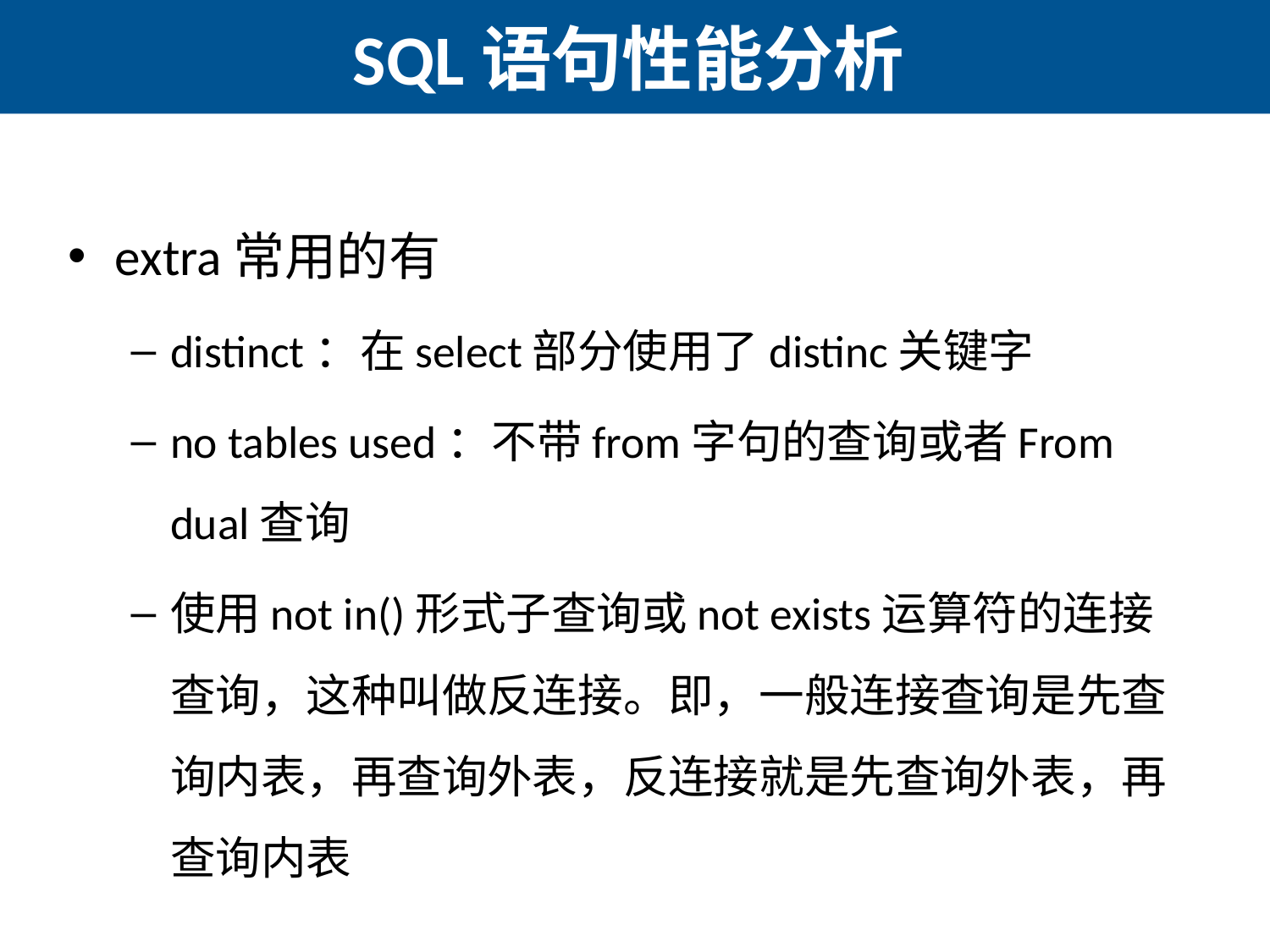

# SQL语句性能分析
extra常用的有
distinct：在select部分使用了distinc关键字
no tables used：不带from字句的查询或者From dual查询
使用not in()形式子查询或not exists运算符的连接查询，这种叫做反连接。即，一般连接查询是先查询内表，再查询外表，反连接就是先查询外表，再查询内表